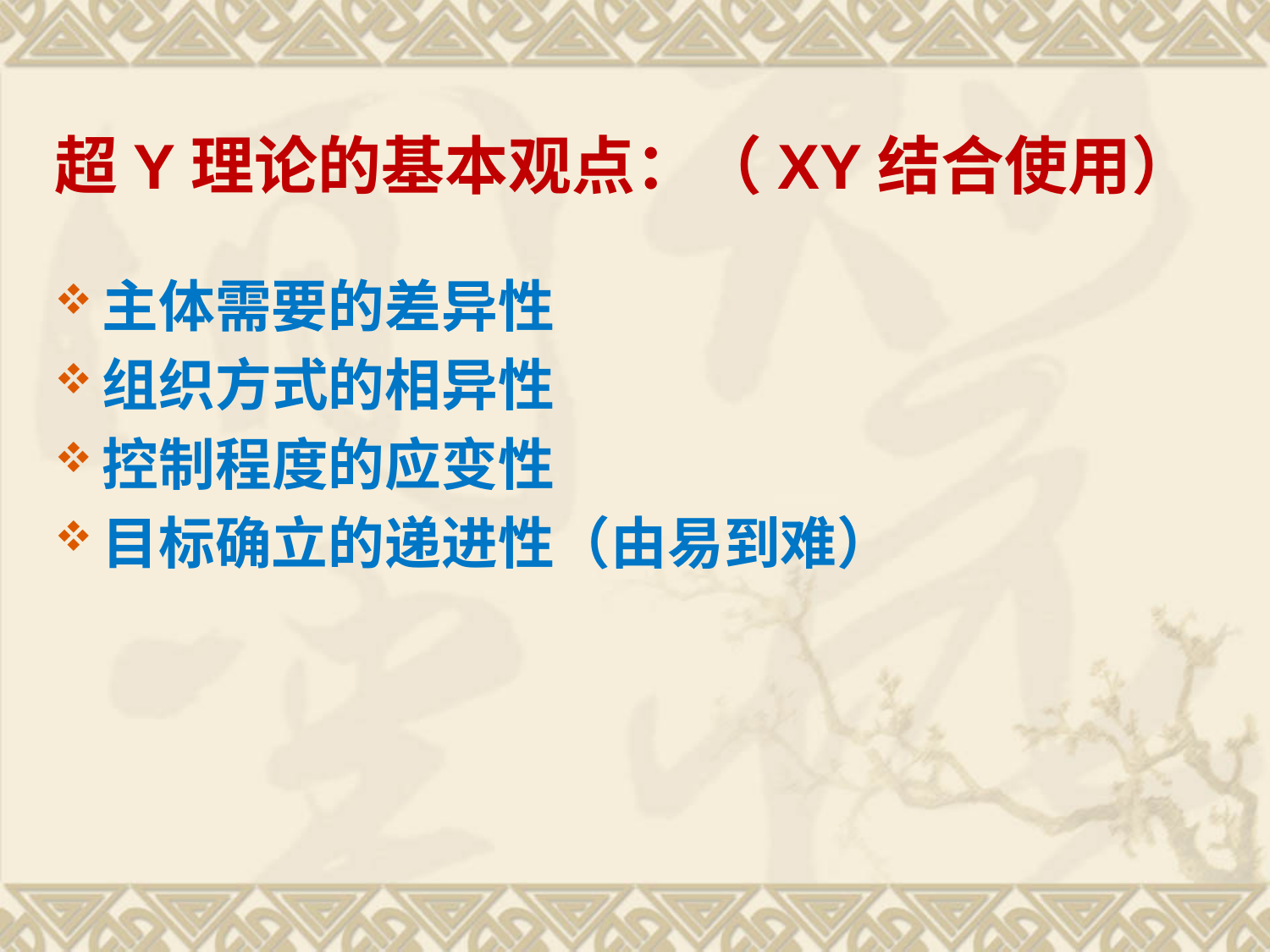

# 超Y理论的基本观点：（XY结合使用）
主体需要的差异性
组织方式的相异性
控制程度的应变性
目标确立的递进性（由易到难）